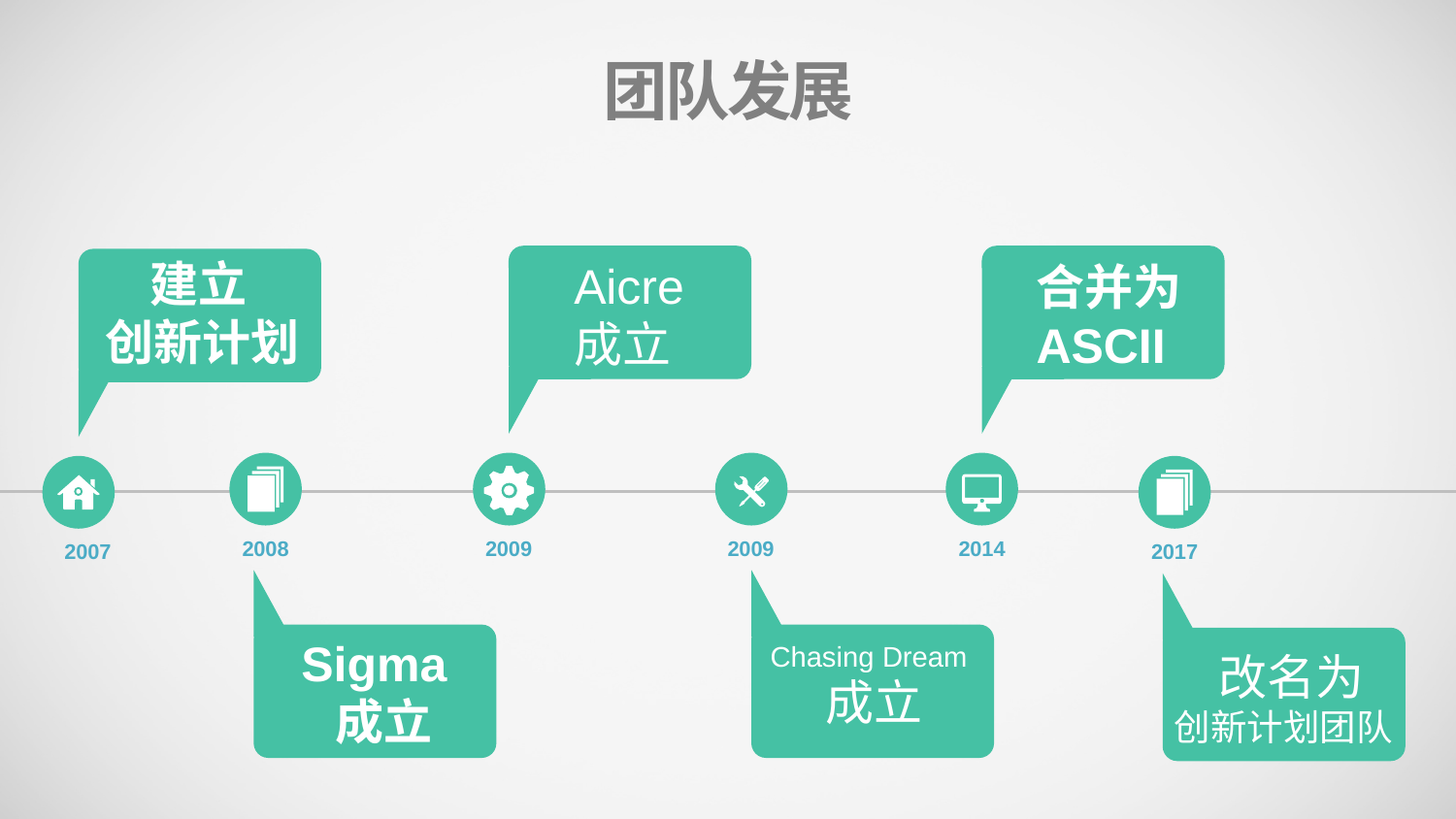

团队发展

   建立
创新计划
Aicre
成立
合并为
ASCII

2008
2009
2009
2014
2007
2017

Sigma
  成立
Chasing Dream
    成立
   改名为
创新计划团队